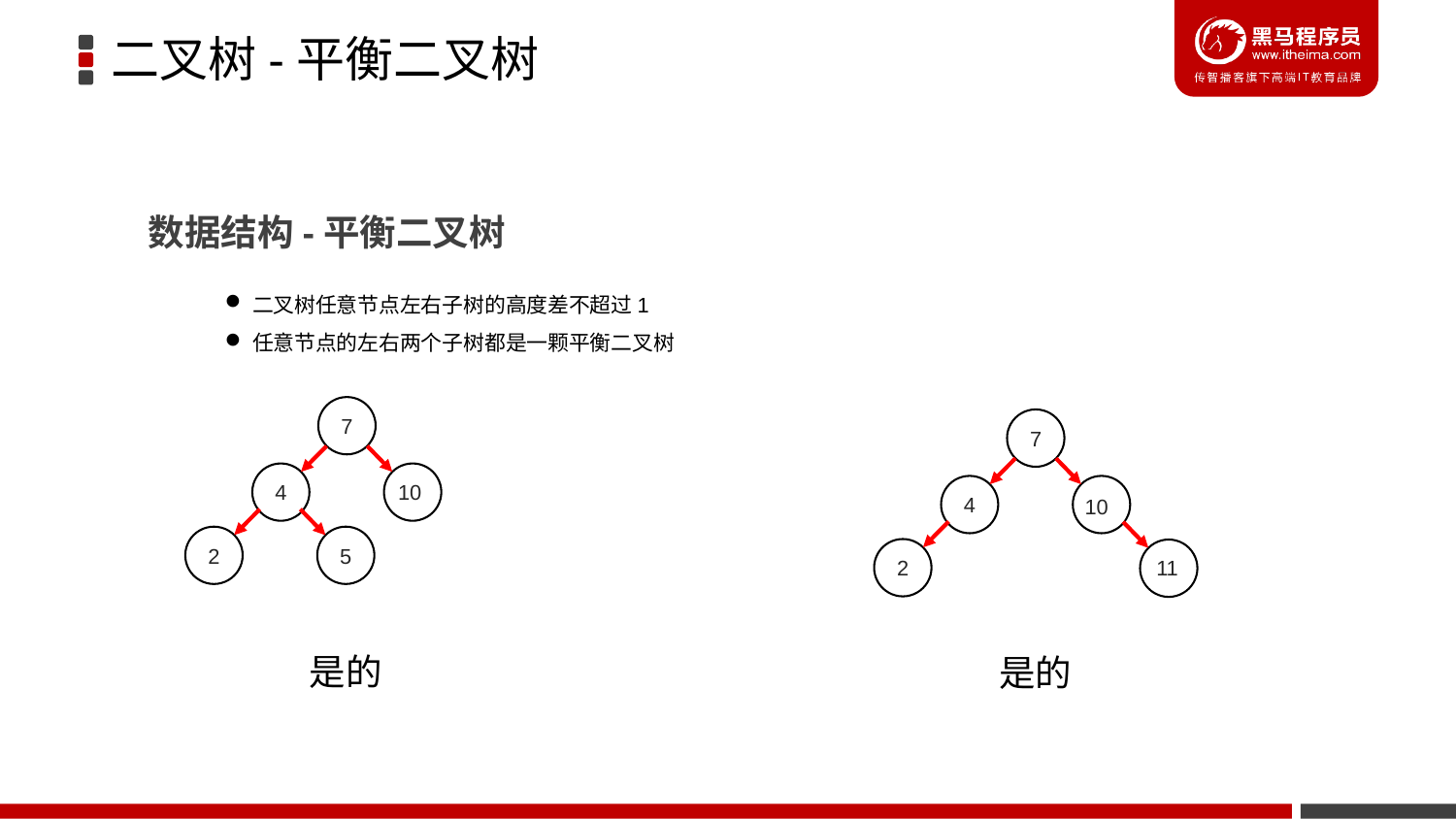

二叉树-平衡二叉树
数据结构-平衡二叉树
二叉树任意节点左右子树的高度差不超过1
任意节点的左右两个子树都是一颗平衡二叉树
7
7
4

10
4

10
2
5
2

11
是的
是的